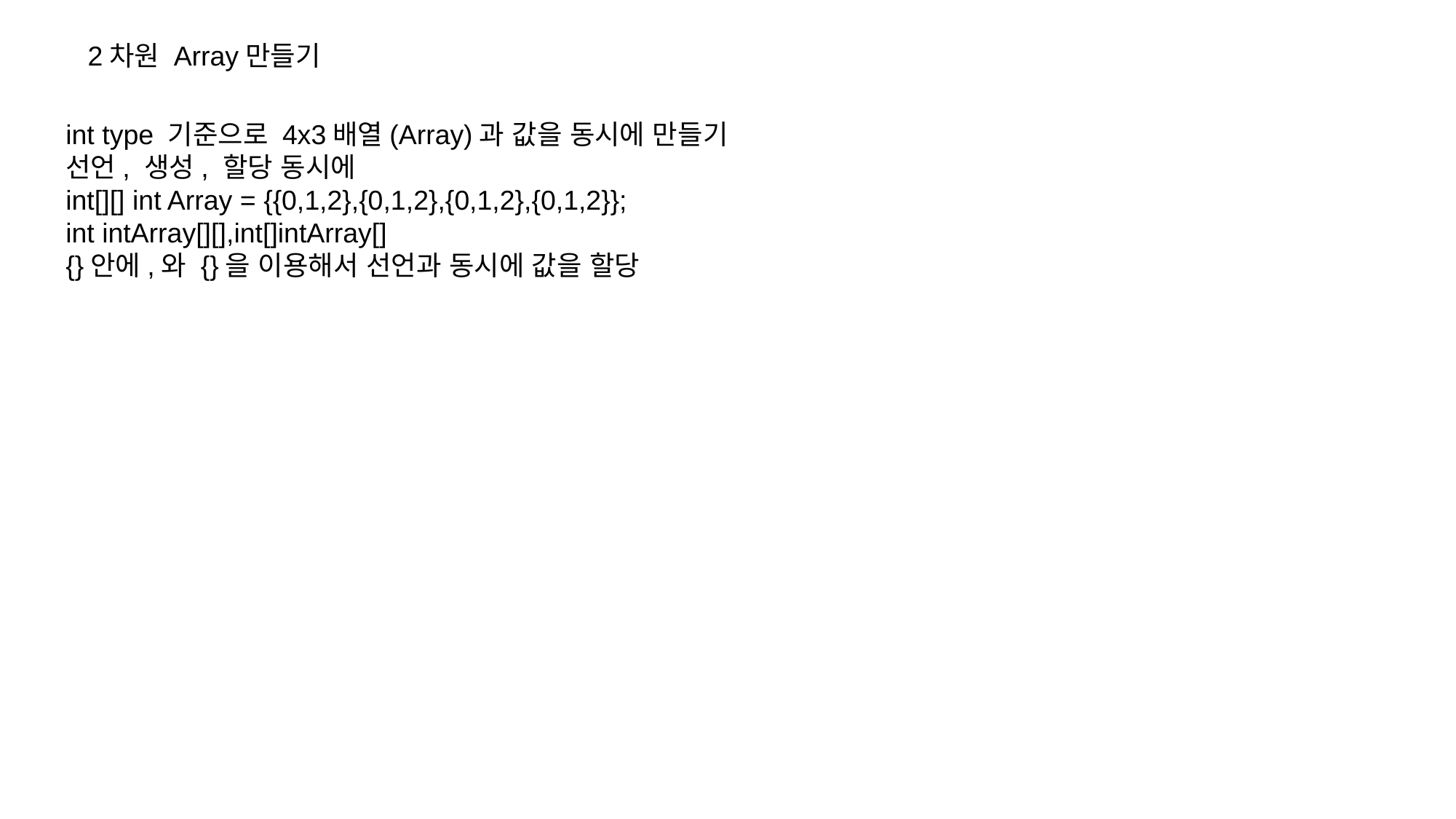

2차원 Array만들기
int type 기준으로 4x3배열(Array)과 값을 동시에 만들기
선언, 생성, 할당 동시에
int[][] int Array = {{0,1,2},{0,1,2},{0,1,2},{0,1,2}};
int intArray[][],int[]intArray[]
{}안에,와 {}을 이용해서 선언과 동시에 값을 할당